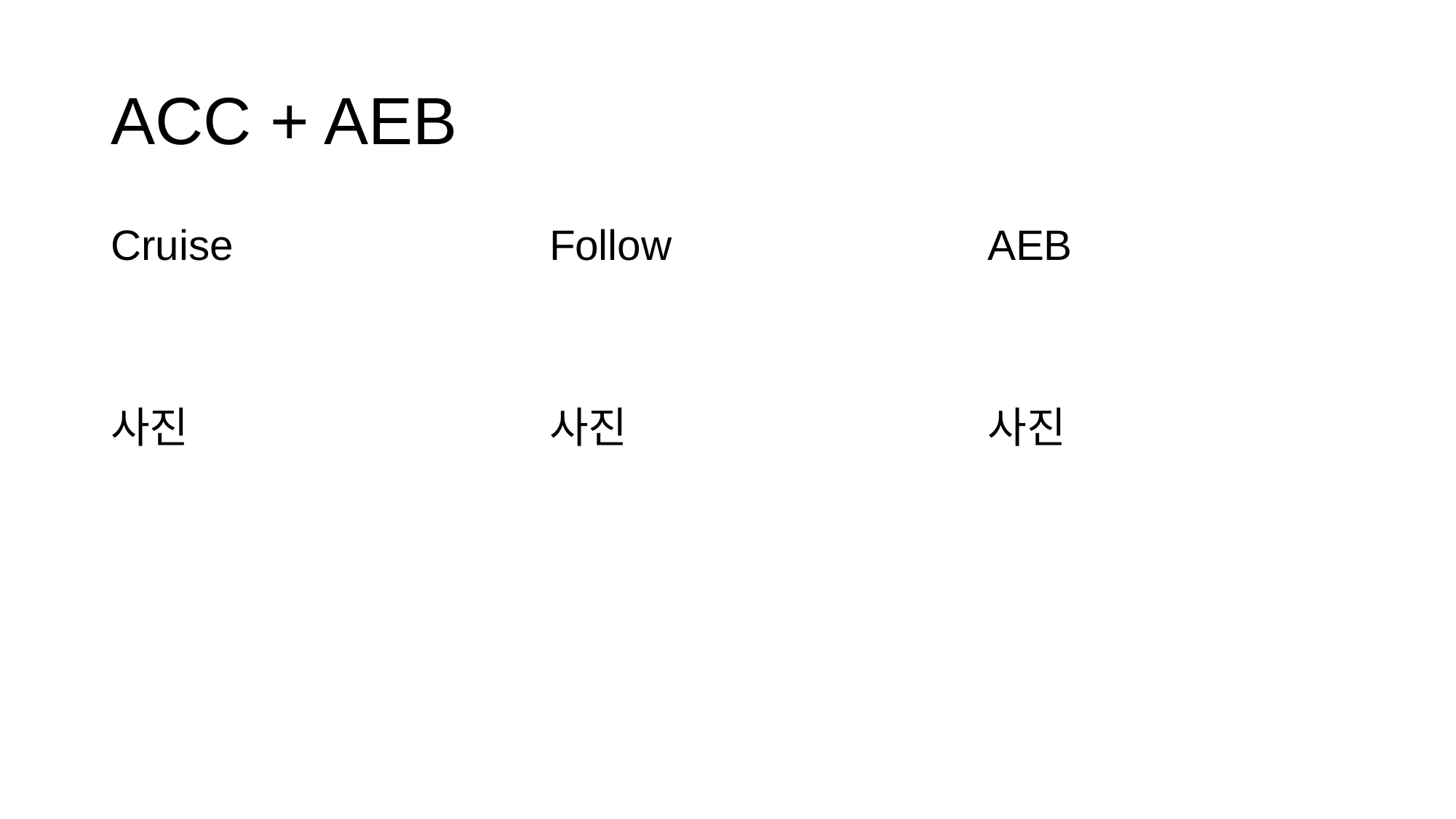

# ACC + AEB
Cruise

사진
Follow

사진
AEB

사진